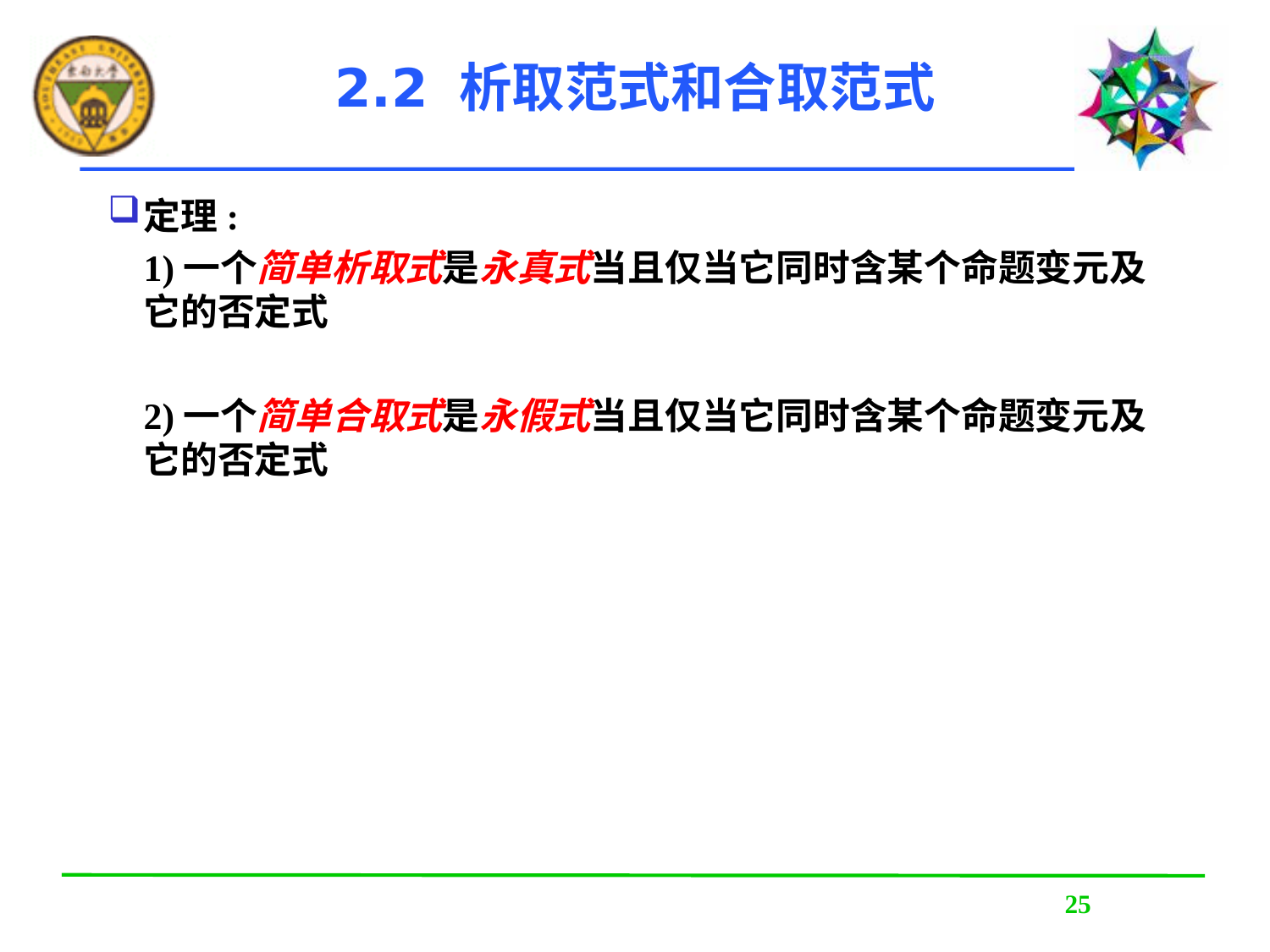

# 2.2 析取范式和合取范式
定理:
	1)一个简单析取式是永真式当且仅当它同时含某个命题变元及它的否定式

	2)一个简单合取式是永假式当且仅当它同时含某个命题变元及它的否定式